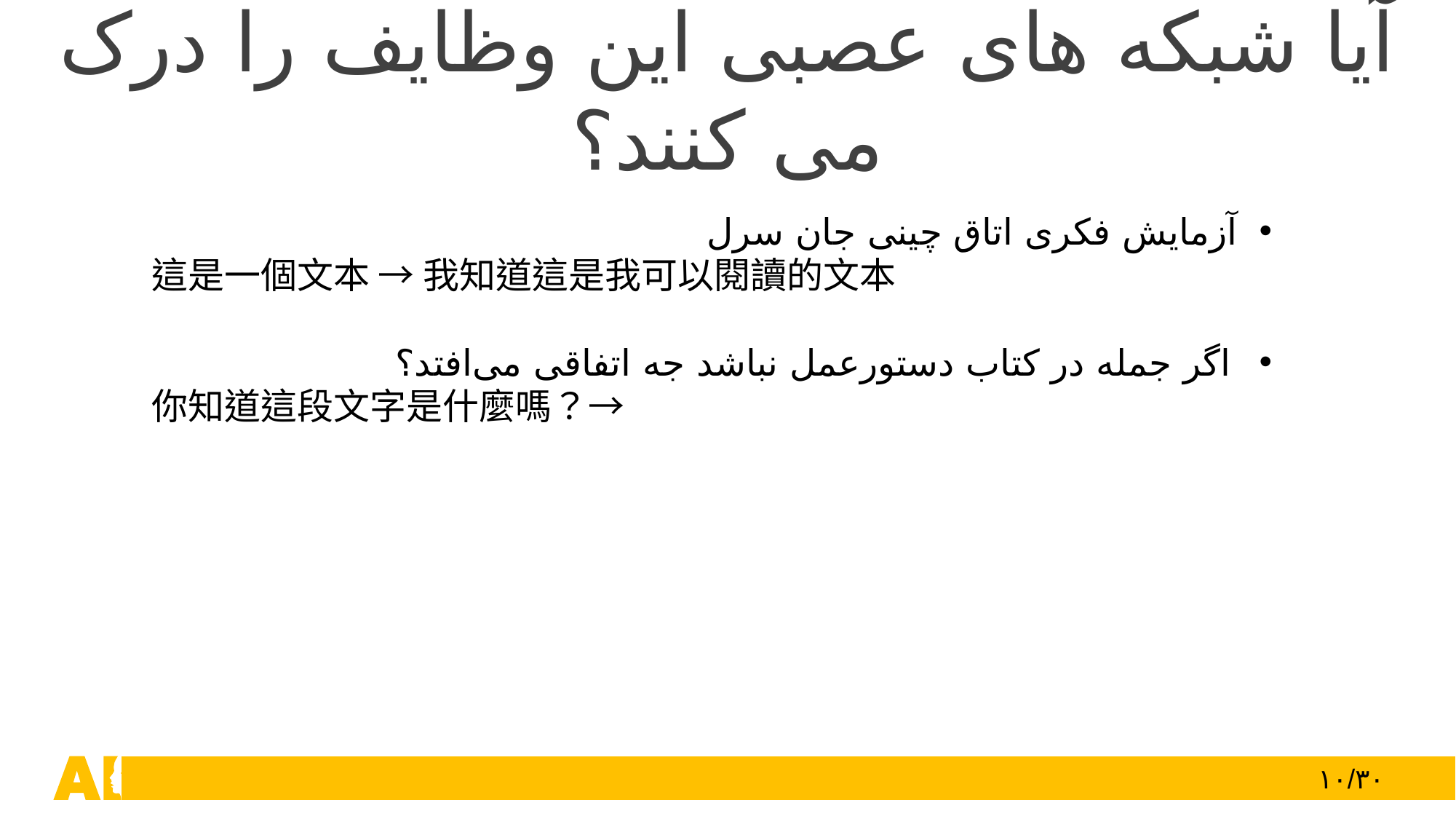

آیا شبکه های عصبی این وظایف را درک می کنند؟
آزمایش فکری اتاق چینی جان سرل
這是一個文本 → 我知道這是我可以閱讀的文本
اگر جمله در کتاب دستور‌عمل نباشد جه اتفاقی می‌افتد؟
你知道這段文字是什麼嗎？→
۱۰/۳۰